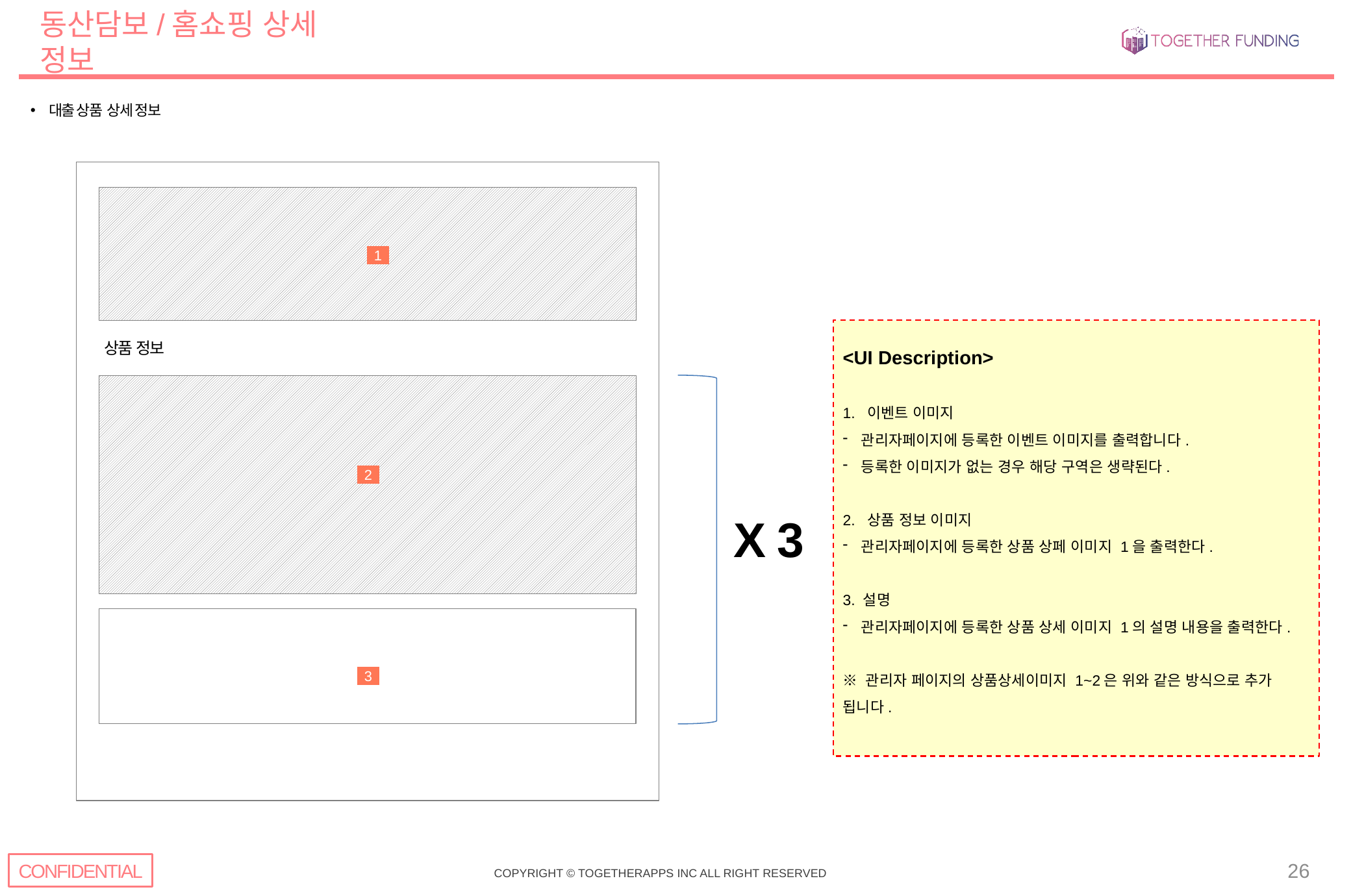

# 동산담보/홈쇼핑 상세 정보
대출 상품  상세 정보

1

<UI Description>

이벤트 이미지
관리자페이지에 등록한 이벤트 이미지를 출력합니다.
등록한 이미지가 없는 경우 해당 구역은 생략된다.

상품 정보 이미지
관리자페이지에 등록한 상품 상페 이미지 1을 출력한다.

3. 설명
관리자페이지에 등록한 상품 상세 이미지 1의 설명 내용을 출력한다.

※ 관리자 페이지의 상품상세이미지 1~2은 위와 같은 방식으로 추가
됩니다.

상품 정보

2

X 3

3

26